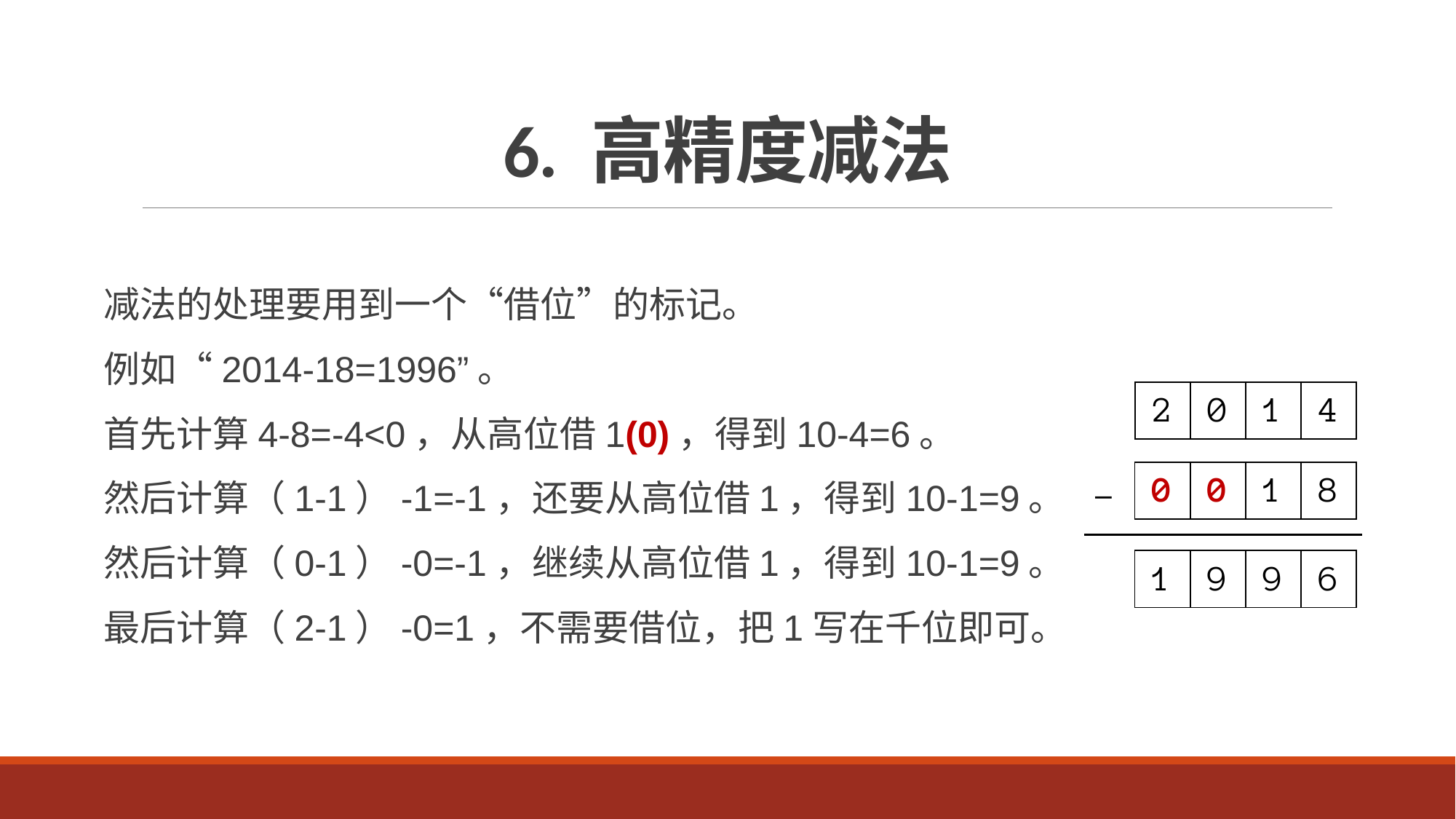

# 6. 高精度减法
减法的处理要用到一个“借位”的标记。
例如“2014-18=1996”。
首先计算4-8=-4<0，从高位借1(0)，得到10-4=6。
然后计算（1-1）-1=-1，还要从高位借1，得到10-1=9。
然后计算（0-1）-0=-1，继续从高位借1，得到10-1=9。
最后计算（2-1）-0=1，不需要借位，把1写在千位即可。
| 2 | 0 | 1 | 4 |
| --- | --- | --- | --- |
| 0 | 0 | 1 | 8 |
| --- | --- | --- | --- |
-
| 1 | 9 | 9 | 6 |
| --- | --- | --- | --- |